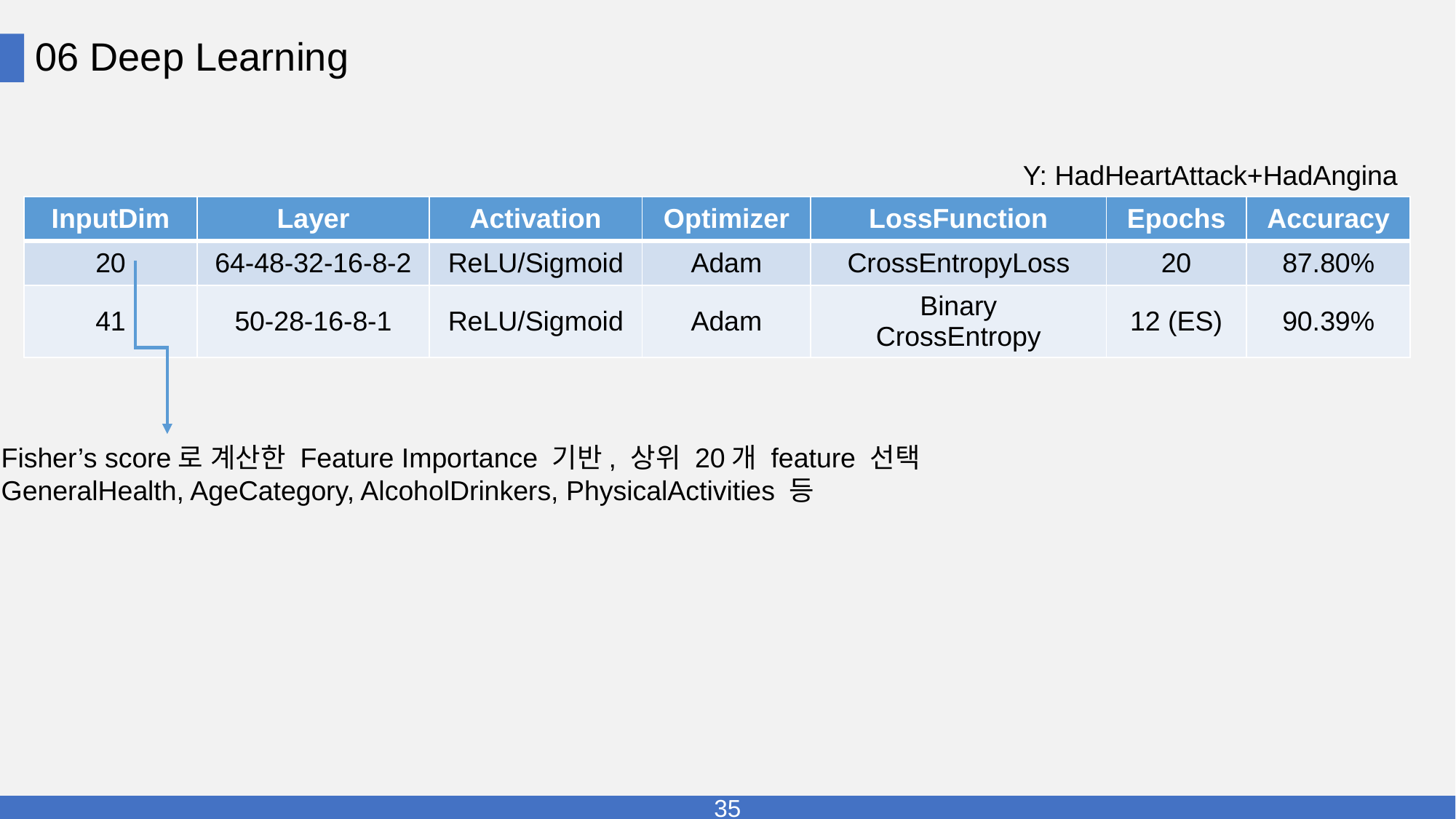

# 06 Deep Learning
Y: HadHeartAttack+HadAngina
| InputDim | Layer | Activation | Optimizer | LossFunction | Epochs | Accuracy |
| --- | --- | --- | --- | --- | --- | --- |
| 20 | 64-48-32-16-8-2 | ReLU/Sigmoid | Adam | CrossEntropyLoss | 20 | 87.80% |
| 41 | 50-28-16-8-1 | ReLU/Sigmoid | Adam | Binary CrossEntropy | 12 (ES) | 90.39% |
Fisher’s score로 계산한 Feature Importance 기반, 상위 20개 feature 선택
GeneralHealth, AgeCategory, AlcoholDrinkers, PhysicalActivities 등